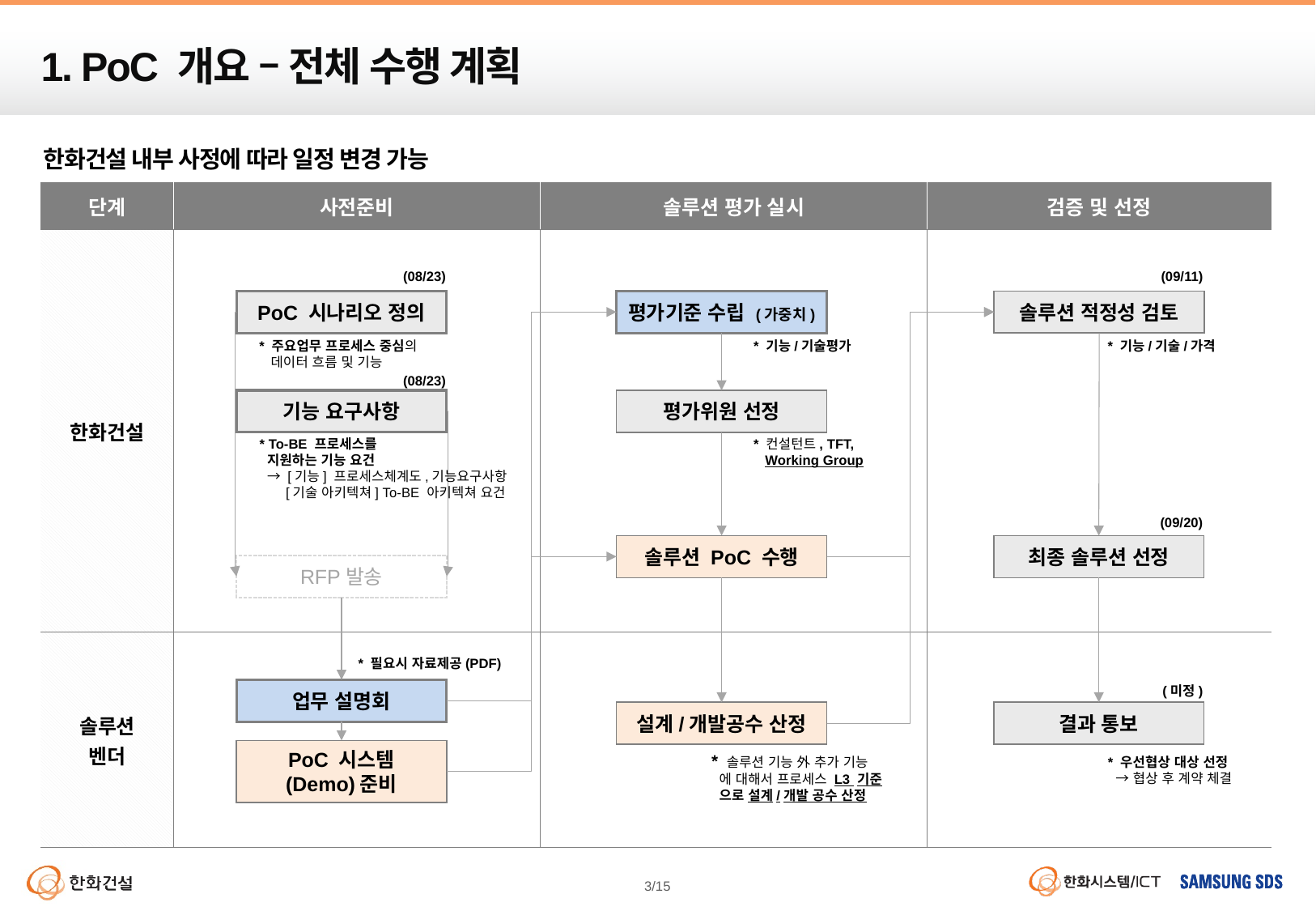

# 1. PoC 개요 – 전체 수행 계획
한화건설 내부 사정에 따라 일정 변경 가능
| 단계 | 사전준비 | 솔루션 평가 실시 | 검증 및 선정 |
| --- | --- | --- | --- |
| 한화건설 |  |  |  |
| 솔루션 벤더 |  |  |  |
(08/23)
(09/11)
PoC 시나리오 정의
평가기준 수립 (가중치)
솔루션 적정성 검토
* 주요업무 프로세스 중심의
   데이터 흐름 및 기능
* 기능/기술평가
* 기능/기술/가격
(08/23)
기능 요구사항
평가위원 선정
* To-BE 프로세스를
  지원하는 기능 요건
  → [기능] 프로세스체계도,기능요구사항
      [기술 아키텍쳐] To-BE 아키텍쳐 요건
* 컨설턴트, TFT,
   Working Group
(09/20)
솔루션 PoC 수행
최종 솔루션 선정
RFP발송
* 필요시 자료제공(PDF)
(미정)
업무 설명회
설계/개발공수 산정
결과 통보
PoC 시스템
(Demo)준비
* 솔루션 기능 外 추가 기능
  에 대해서 프로세스 L3 기준
  으로 설계/개발 공수 산정
* 우선협상 대상 선정
  → 협상 후 계약 체결